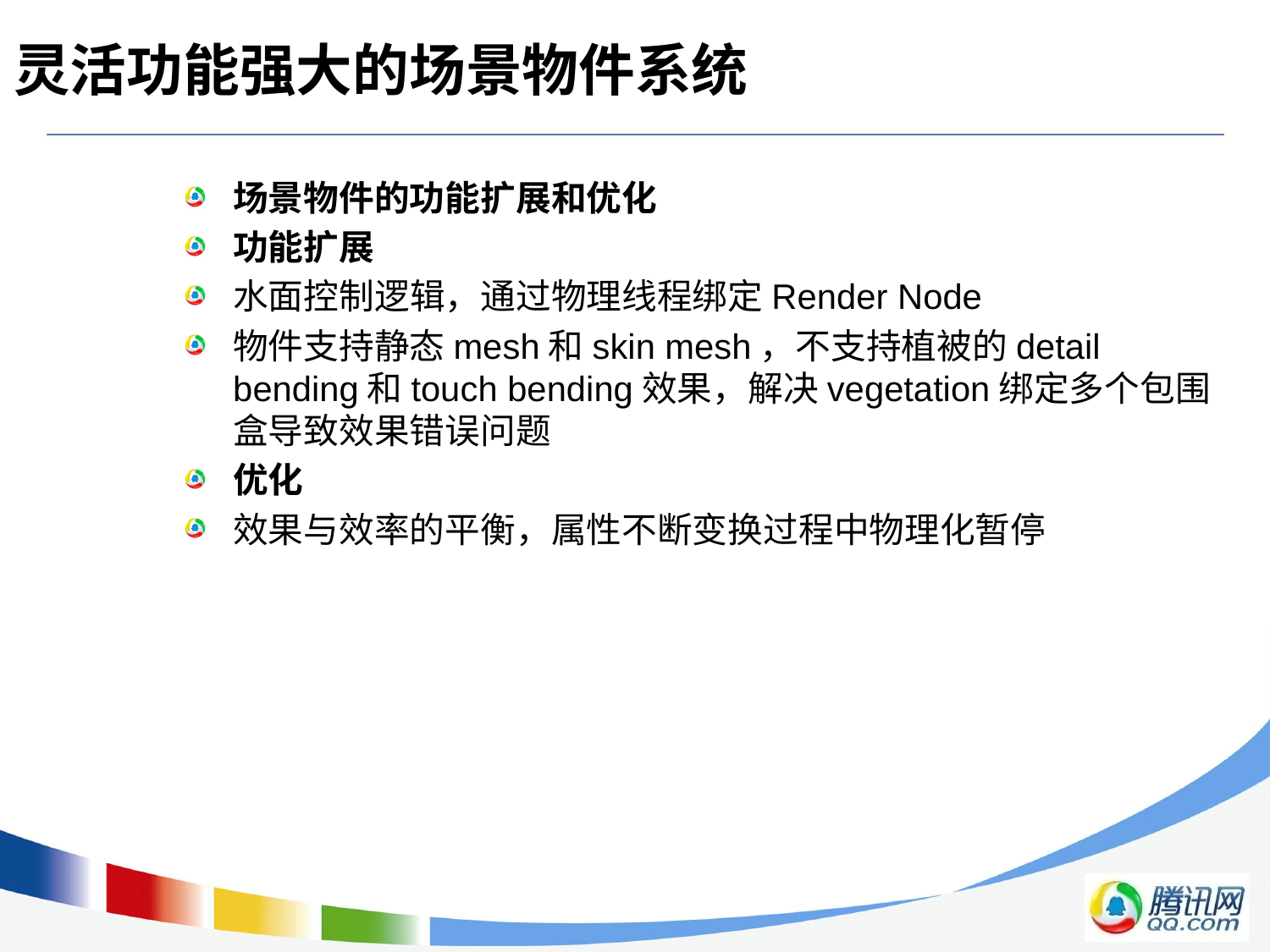

# 灵活功能强大的场景物件系统
场景物件的功能扩展和优化
功能扩展
水面控制逻辑，通过物理线程绑定Render Node
物件支持静态mesh和skin mesh，不支持植被的detail bending和touch bending效果，解决vegetation绑定多个包围盒导致效果错误问题
优化
效果与效率的平衡，属性不断变换过程中物理化暂停